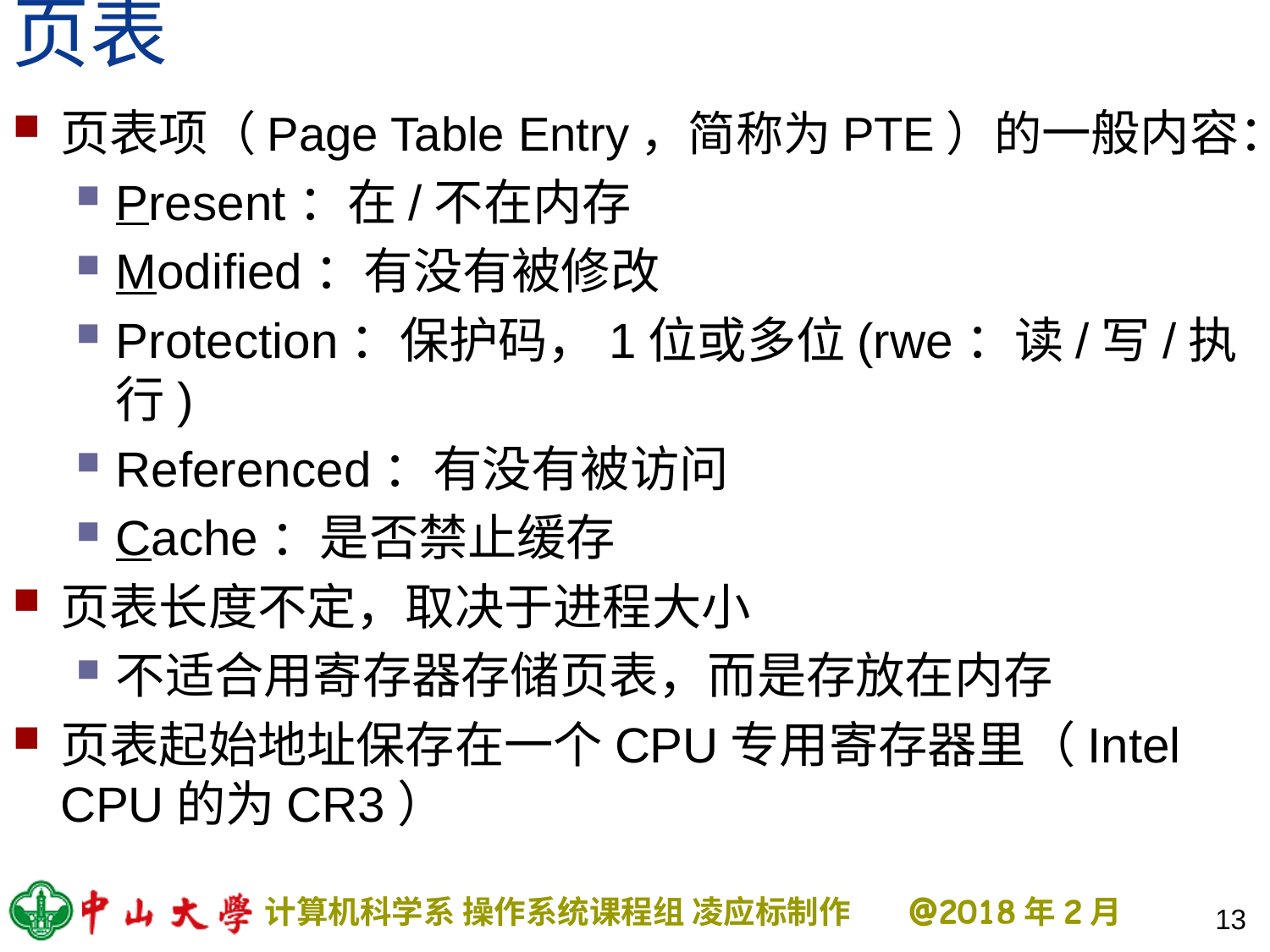

# 页表
页表项（Page Table Entry，简称为PTE）的一般内容：
Present：在/不在内存
Modified：有没有被修改
Protection：保护码，1位或多位(rwe：读/写/执行)
Referenced：有没有被访问
Cache：是否禁止缓存
页表长度不定，取决于进程大小
不适合用寄存器存储页表，而是存放在内存
页表起始地址保存在一个CPU专用寄存器里（Intel CPU的为CR3）

13